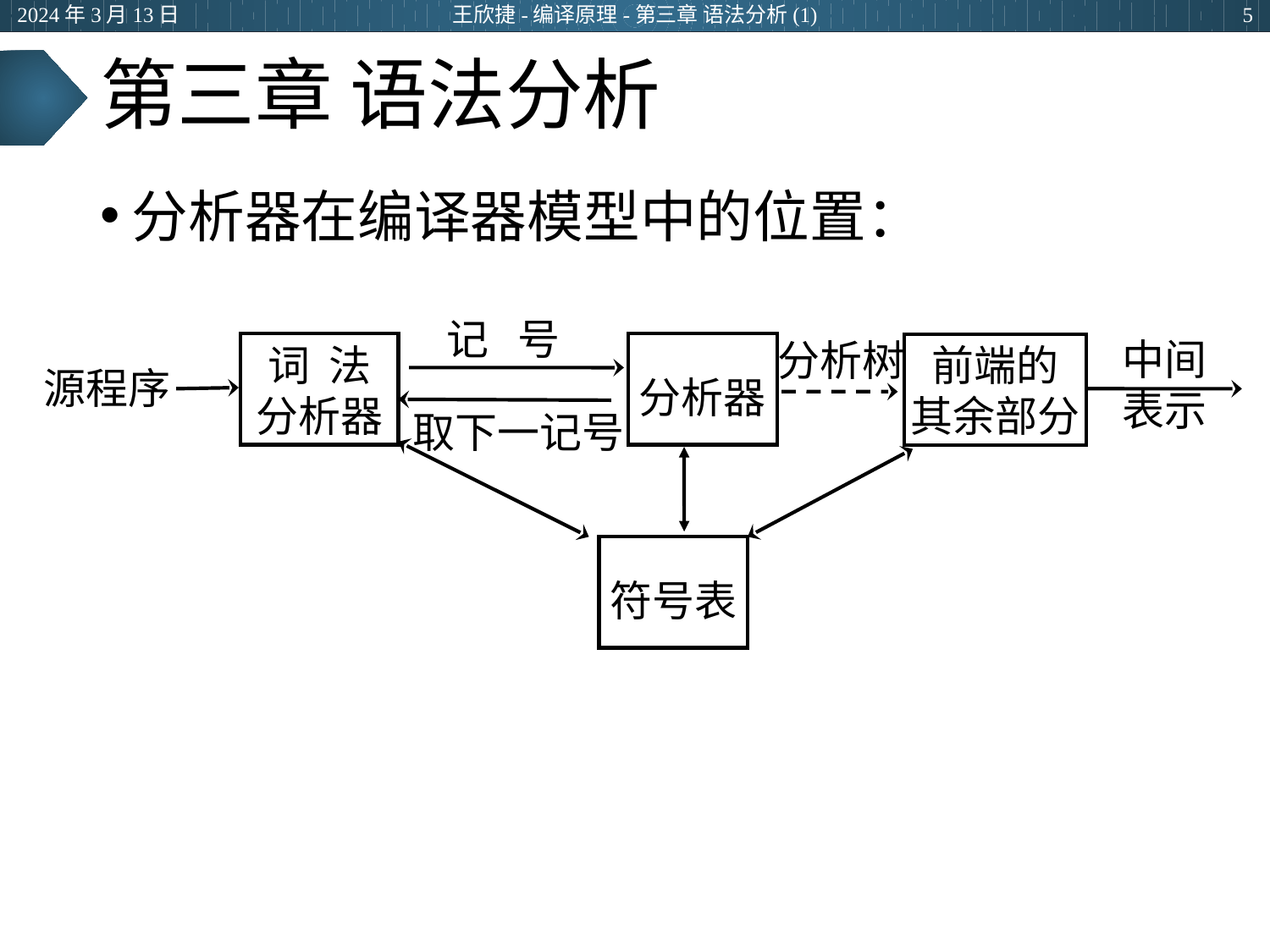

2024年3月13日
王欣捷-编译原理-第三章 语法分析(1)
5
# 第三章 语法分析
分析器在编译器模型中的位置：
记   号
中间表示
分析树
词  法
分析器
分析器
前端的
其余部分
源程序

取下一记号

符号表